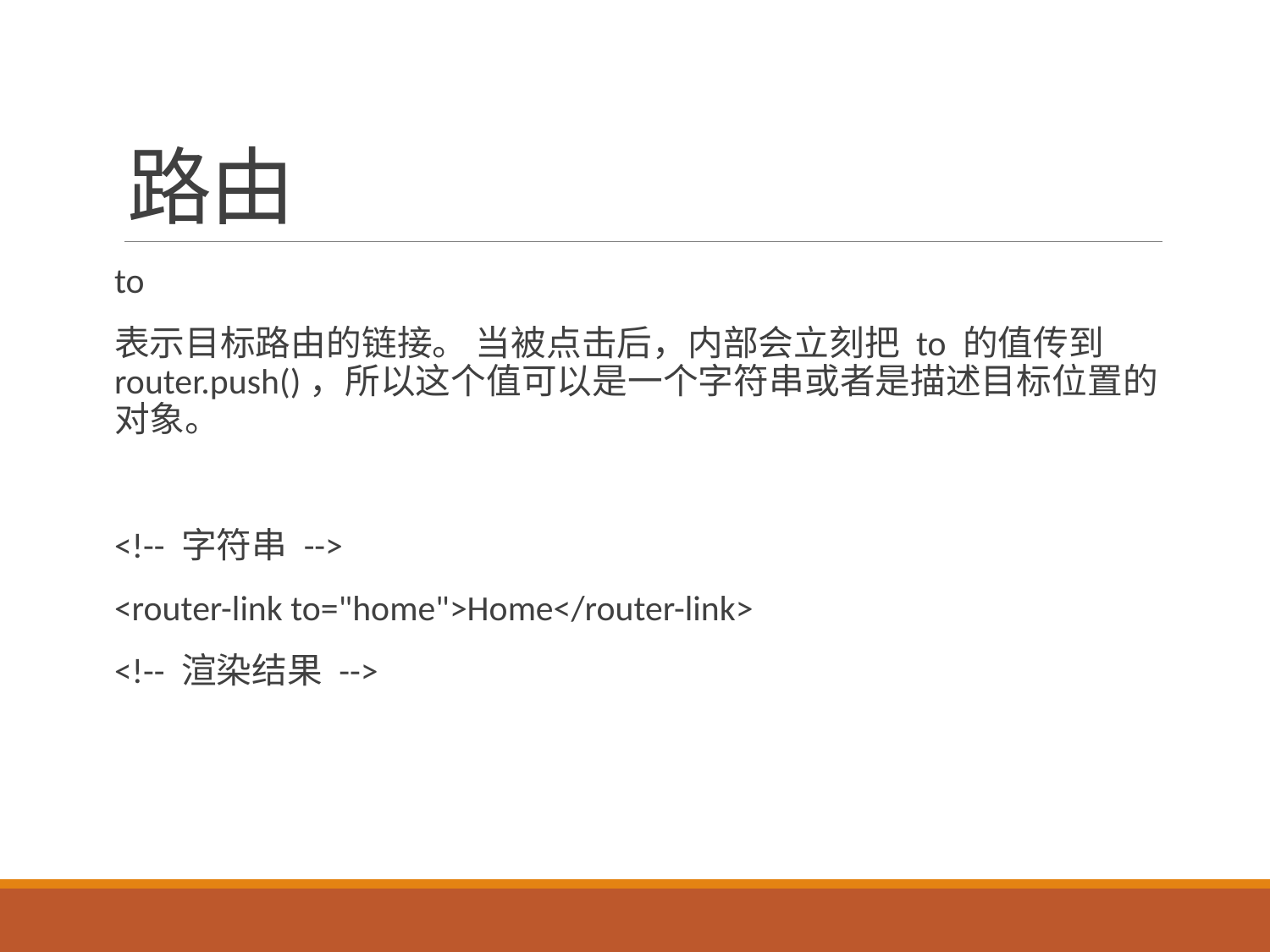

# 路由
to
表示目标路由的链接。 当被点击后，内部会立刻把 to 的值传到 router.push()，所以这个值可以是一个字符串或者是描述目标位置的对象。

<!-- 字符串 -->
<router-link to="home">Home</router-link>
<!-- 渲染结果 -->